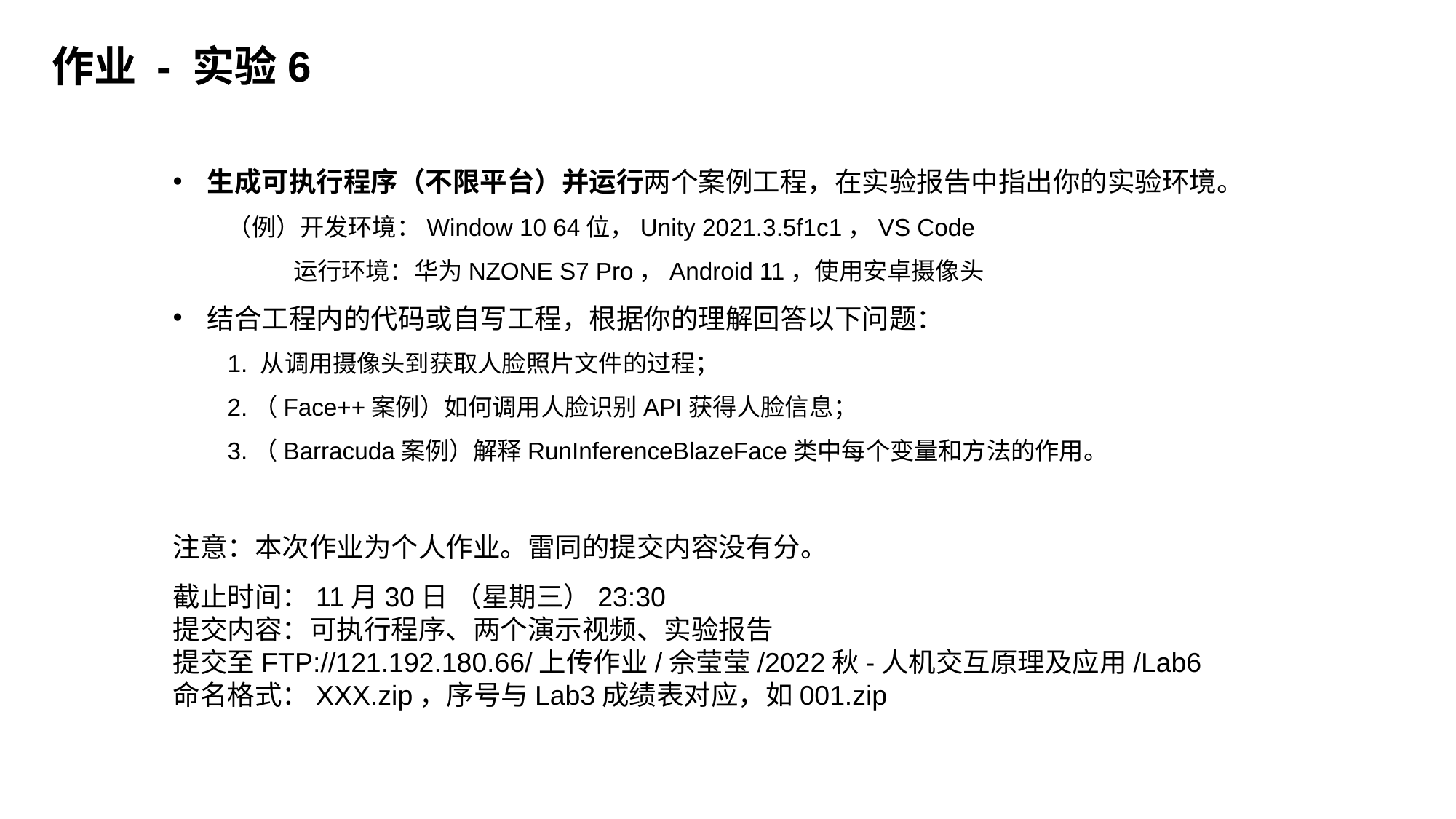

作业 - 实验6
生成可执行程序（不限平台）并运行两个案例工程，在实验报告中指出你的实验环境。
（例）开发环境：Window 10 64位，Unity 2021.3.5f1c1，VS Code
           运行环境：华为NZONE S7 Pro，Android 11，使用安卓摄像头
结合工程内的代码或自写工程，根据你的理解回答以下问题：
1. 从调用摄像头到获取人脸照片文件的过程；
2.（Face++案例）如何调用人脸识别API获得人脸信息；
3.（Barracuda案例）解释RunInferenceBlazeFace类中每个变量和方法的作用。

注意：本次作业为个人作业。雷同的提交内容没有分。
截止时间：11月30日 （星期三）23:30
提交内容：可执行程序、两个演示视频、实验报告
提交至FTP://121.192.180.66/上传作业/佘莹莹/2022秋-人机交互原理及应用/Lab6
命名格式：XXX.zip，序号与Lab3成绩表对应，如001.zip